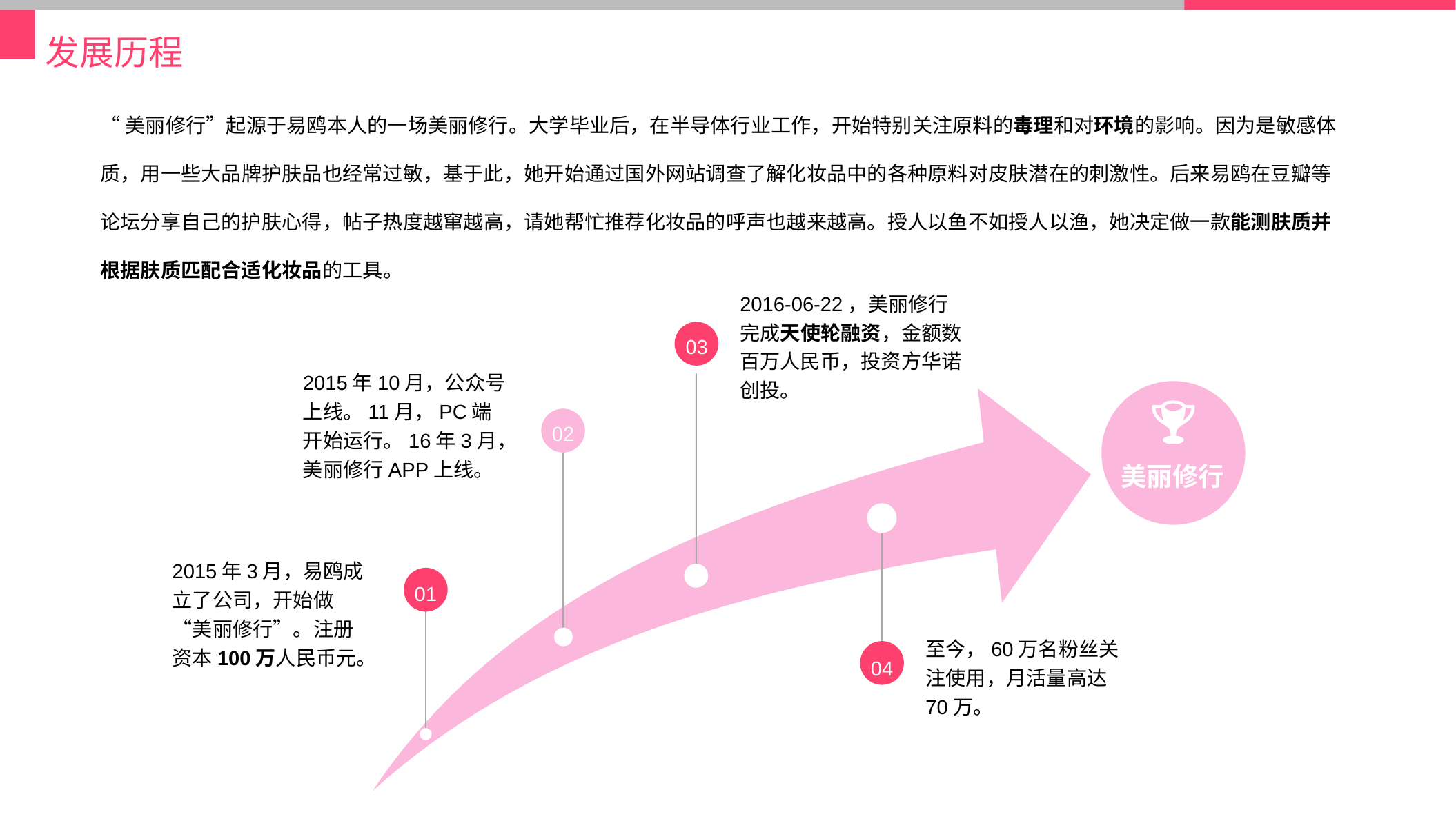

发展历程
Click On Add Related Title Words
点击添加相关标题文字
“美丽修行”起源于易鸥本人的一场美丽修行。大学毕业后，在半导体行业工作，开始特别关注原料的毒理和对环境的影响。因为是敏感体质，用一些大品牌护肤品也经常过敏，基于此，她开始通过国外网站调查了解化妆品中的各种原料对皮肤潜在的刺激性。后来易鸥在豆瓣等论坛分享自己的护肤心得，帖子热度越窜越高，请她帮忙推荐化妆品的呼声也越来越高。授人以鱼不如授人以渔，她决定做一款能测肤质并根据肤质匹配合适化妆品的工具。
2016-06-22，美丽修行完成天使轮融资，金额数百万人民币，投资方华诺创投。

03
2015年10月，公众号上线。11月，PC端开始运行。16年3月，美丽修行APP上线。

02

美丽修行

2015年3月，易鸥成立了公司，开始做“美丽修行”。注册资本100万人民币元。

01

至今，60万名粉丝关注使用，月活量高达70万。
04